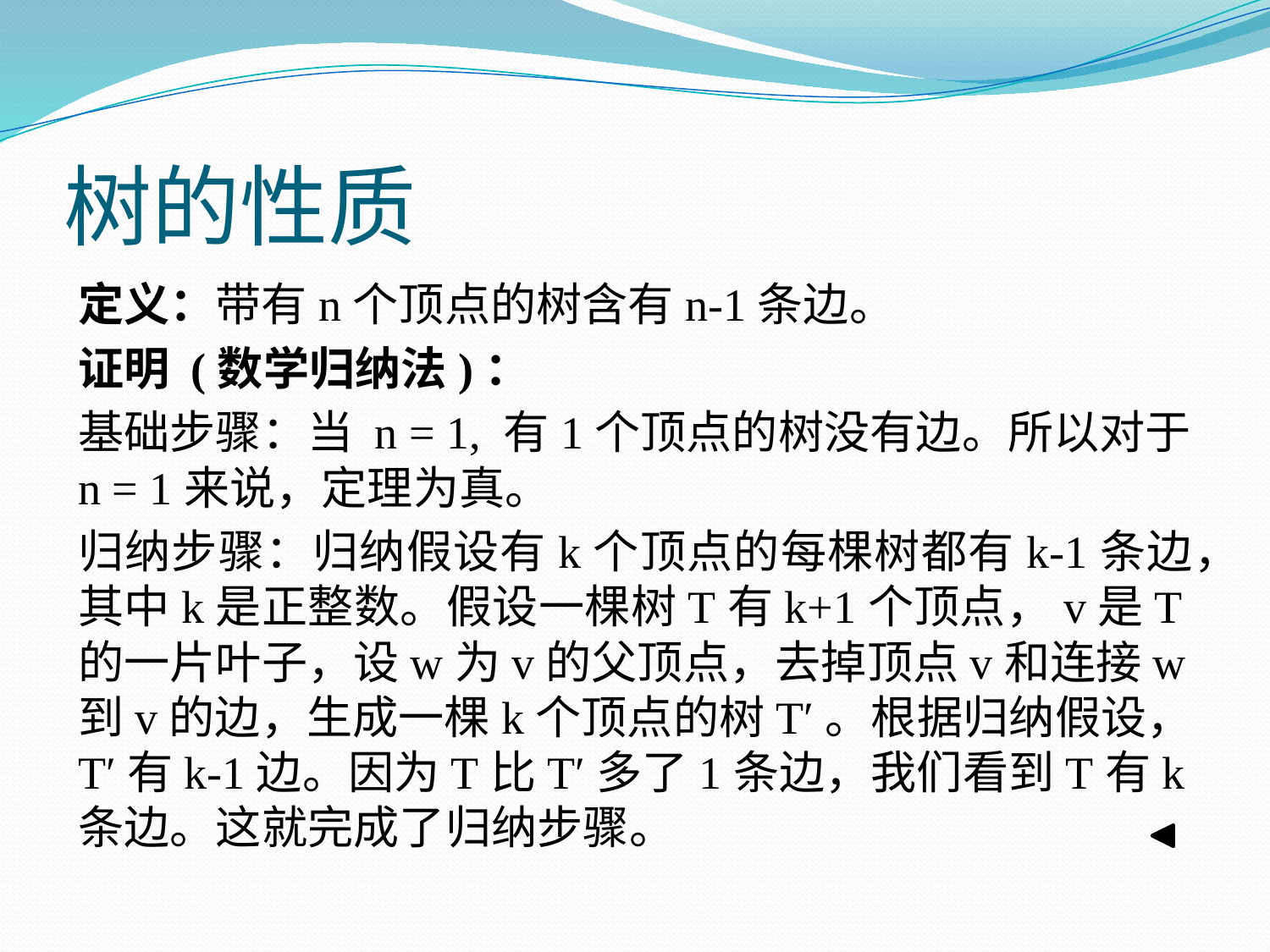

# 树的性质
定义：带有n个顶点的树含有n-1条边。
证明 (数学归纳法)：
基础步骤：当 n = 1, 有1个顶点的树没有边。所以对于n = 1来说，定理为真。
归纳步骤：归纳假设有k个顶点的每棵树都有k-1条边，其中k是正整数。假设一棵树T有k+1个顶点，v是T的一片叶子，设w为v的父顶点，去掉顶点v和连接w到v的边，生成一棵k个顶点的树T′。根据归纳假设，T′有k-1边。因为T比T′多了1条边，我们看到T有k条边。这就完成了归纳步骤。